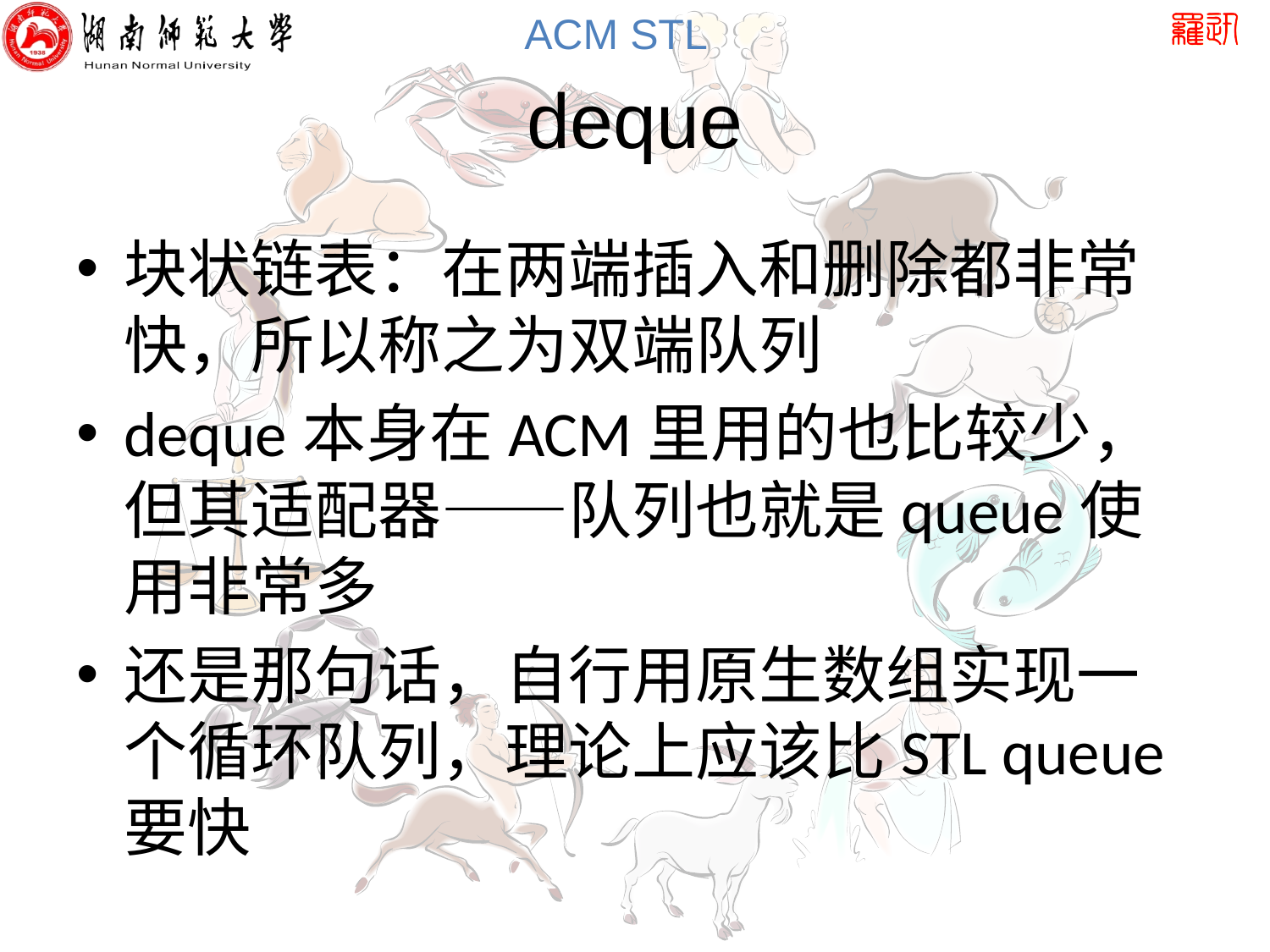

# deque
块状链表：在两端插入和删除都非常快，所以称之为双端队列
deque本身在ACM里用的也比较少，但其适配器——队列也就是queue使用非常多
还是那句话，自行用原生数组实现一个循环队列，理论上应该比STL queue要快